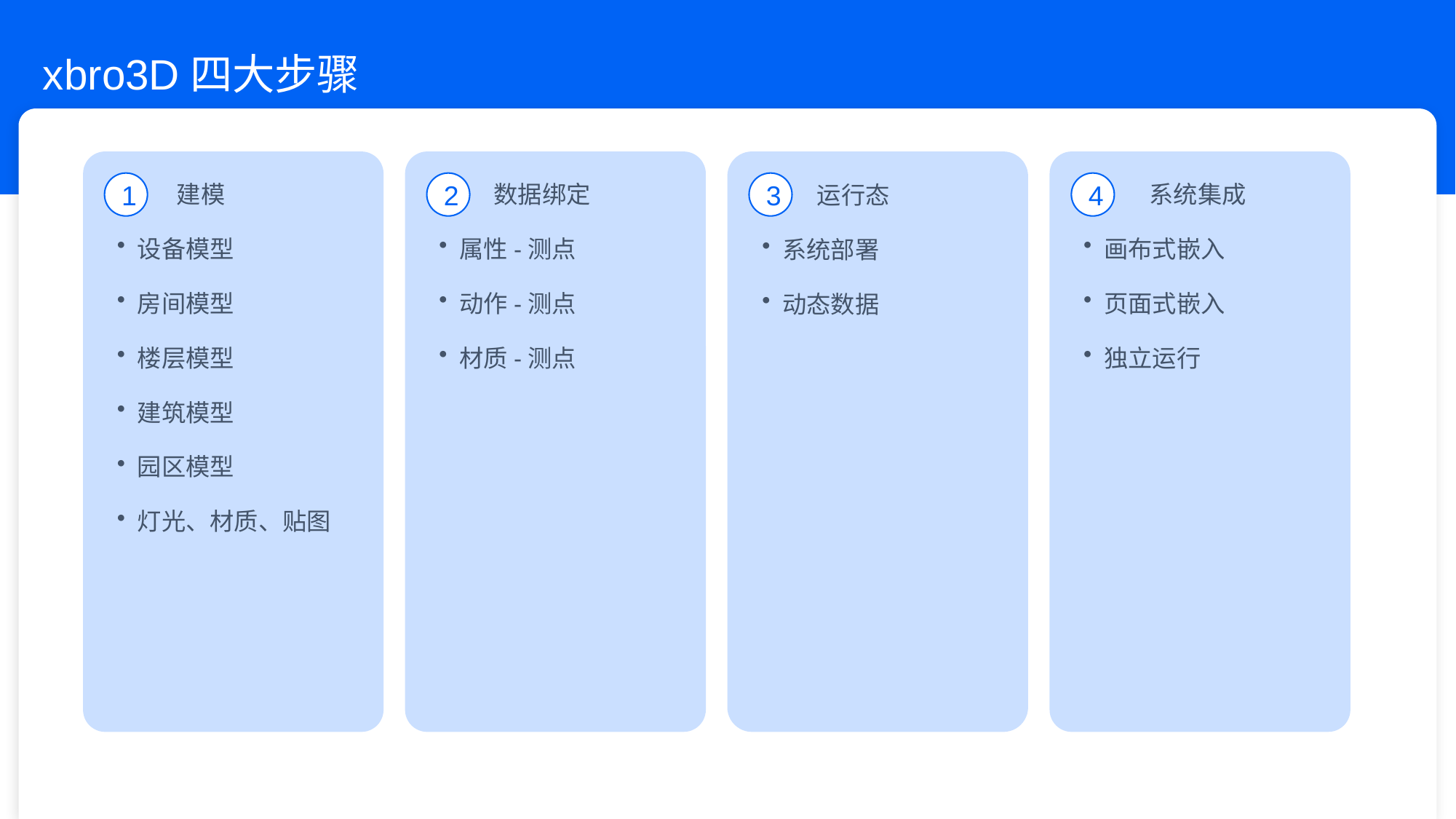

# xbro3D四大步骤
1      建模
设备模型
房间模型
楼层模型
建筑模型
园区模型
灯光、材质、贴图
         数据绑定
属性-测点
动作-测点
材质-测点
         运行态
系统部署
动态数据
           系统集成
画布式嵌入
页面式嵌入
独立运行
1
2
3
4